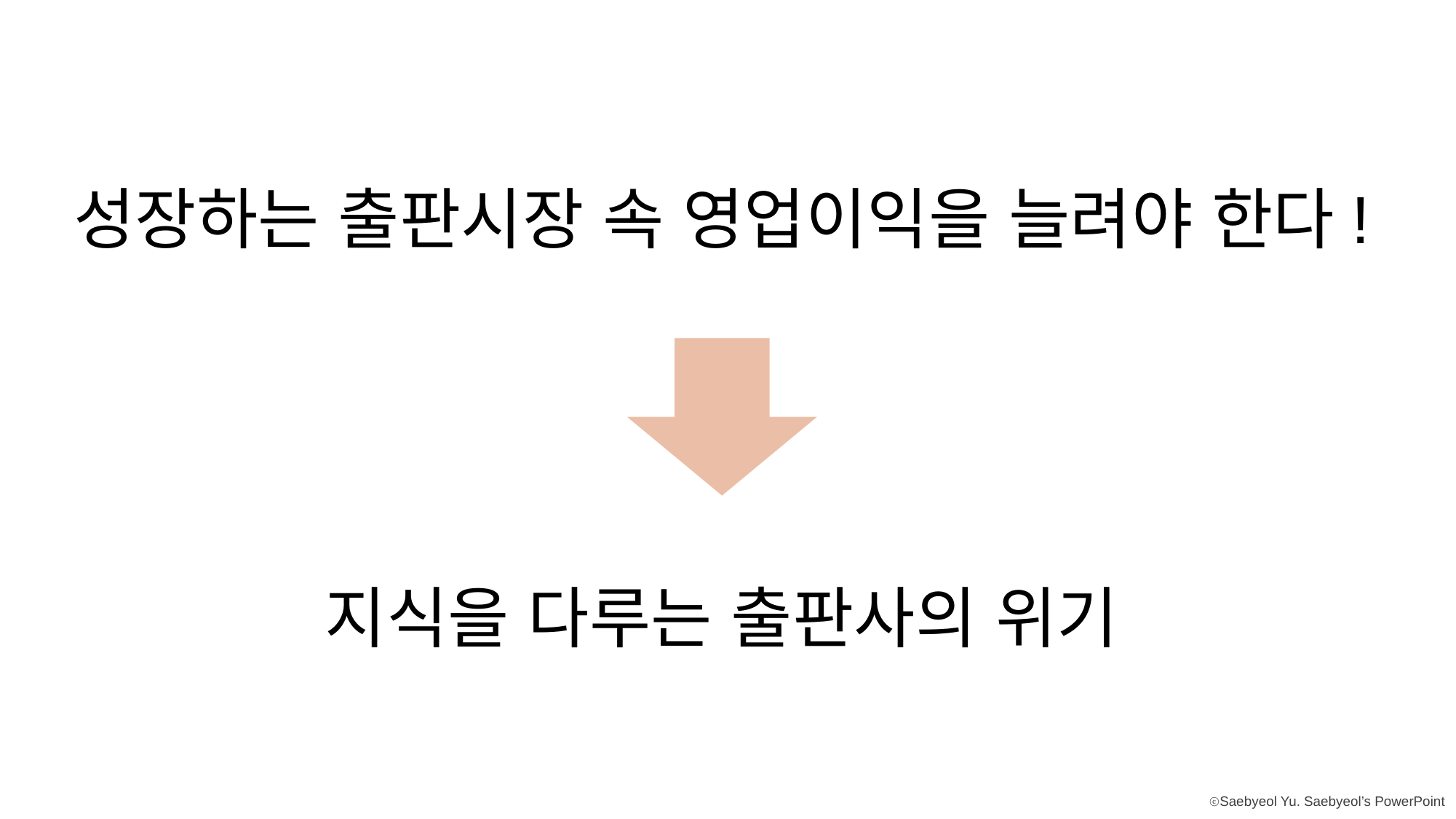

성장하는 출판시장 속 영업이익을 늘려야 한다!

지식을 다루는 출판사의 위기